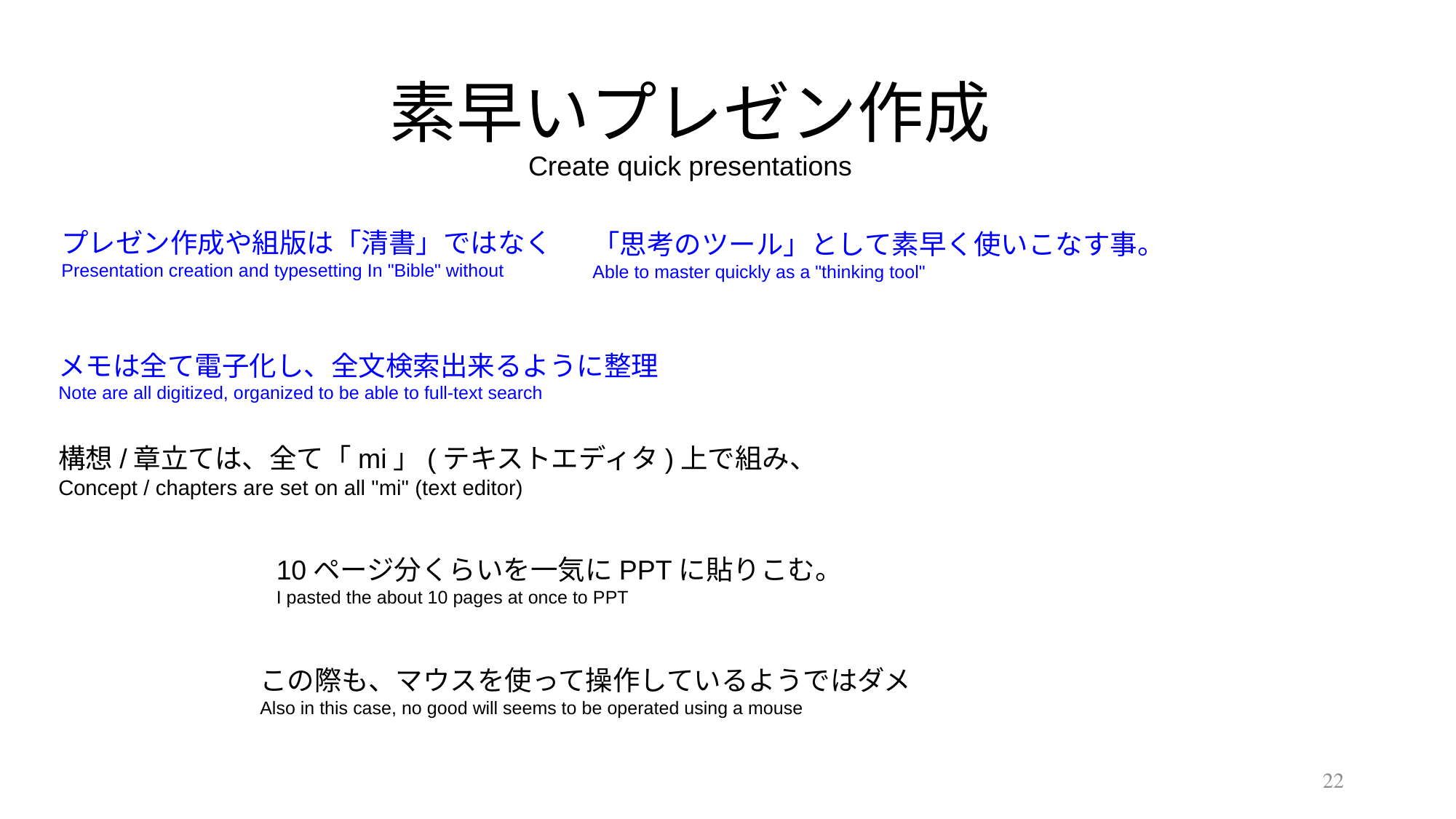

# 素早いプレゼン作成 Create quick presentations
プレゼン作成や組版は「清書」ではなく
Presentation creation and typesetting In "Bible" without
「思考のツール」として素早く使いこなす事。
Able to master quickly as a "thinking tool"
メモは全て電子化し、全文検索出来るように整理
Note are all digitized, organized to be able to full-text search
構想/章立ては、全て「mi」(テキストエディタ)上で組み、
Concept / chapters are set on all "mi" (text editor)
10ページ分くらいを一気にPPTに貼りこむ。
I pasted the about 10 pages at once to PPT
この際も、マウスを使って操作しているようではダメ
Also in this case, no good will seems to be operated using a mouse
22